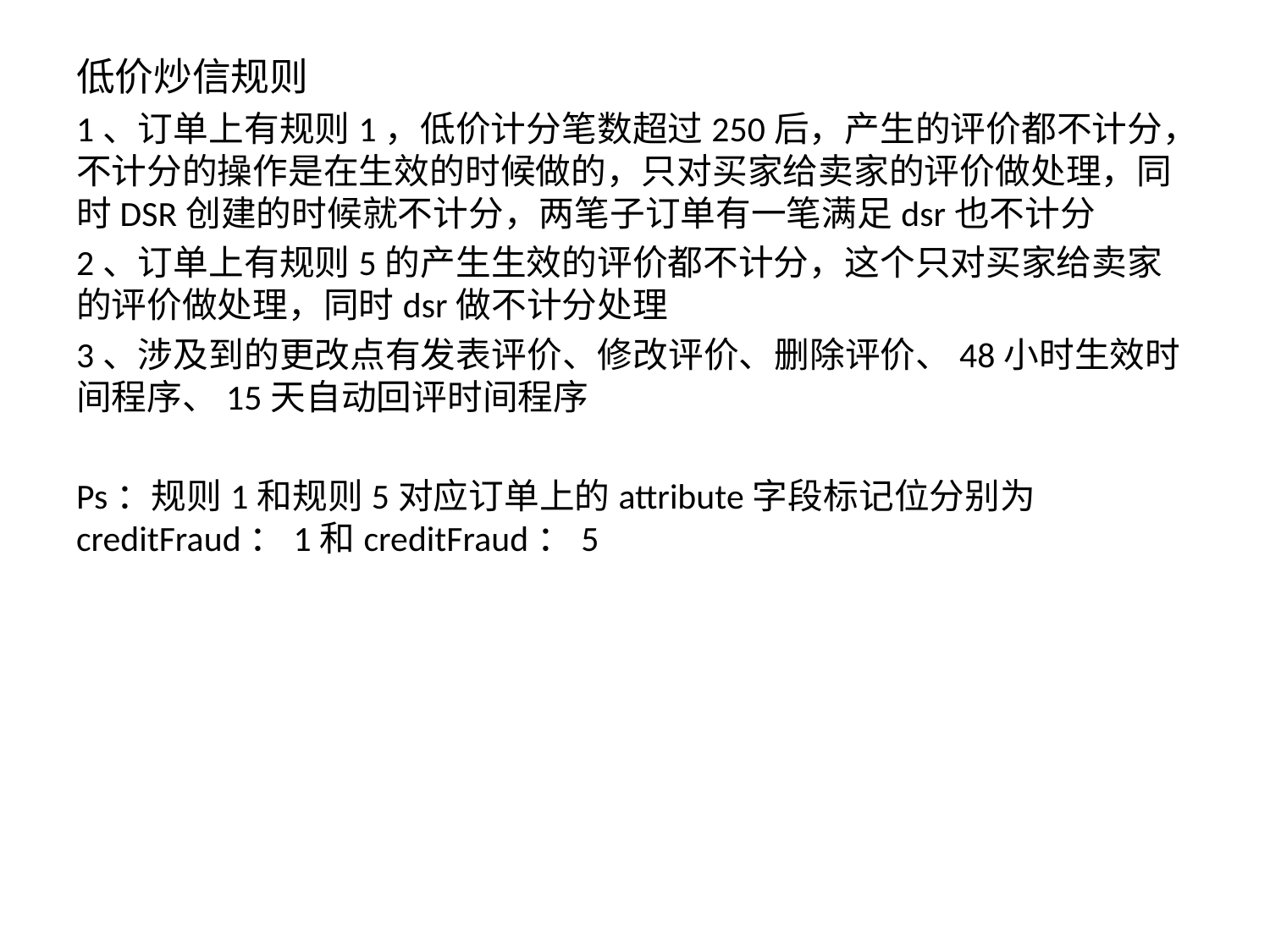

低价炒信规则
1、订单上有规则1，低价计分笔数超过250后，产生的评价都不计分，不计分的操作是在生效的时候做的，只对买家给卖家的评价做处理，同时DSR创建的时候就不计分，两笔子订单有一笔满足dsr也不计分
2、订单上有规则5的产生生效的评价都不计分，这个只对买家给卖家的评价做处理，同时dsr做不计分处理
3、涉及到的更改点有发表评价、修改评价、删除评价、48小时生效时间程序、15天自动回评时间程序

Ps：规则1和规则5对应订单上的attribute字段标记位分别为 creditFraud：1和creditFraud：5